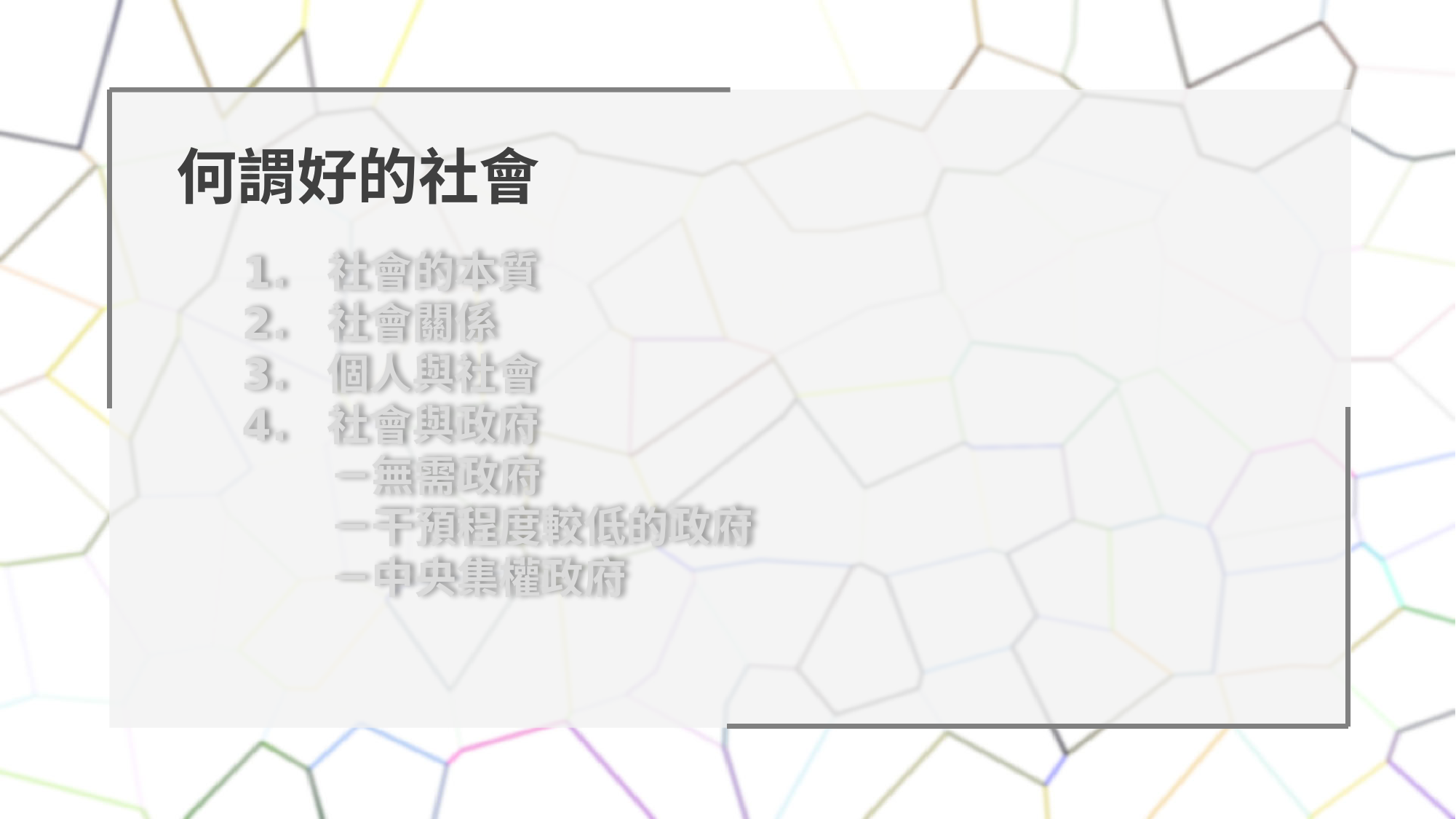

何謂好的社會
1.  社會的本質
2.  社會關係
3.  個人與社會
4.  社會與政府
        －無需政府
        －干預程度較低的政府
        －中央集權政府